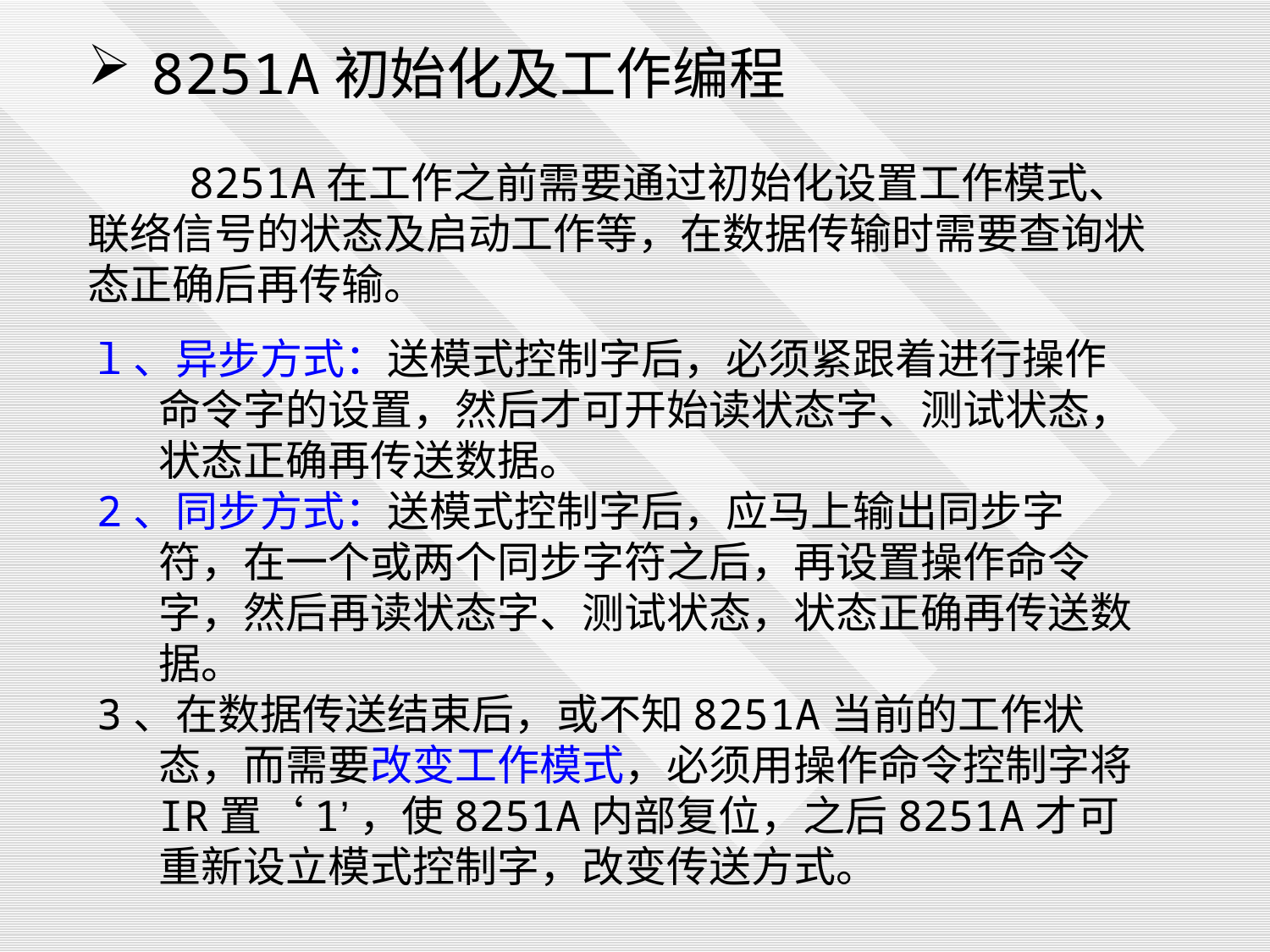

8251A初始化及工作编程

    8251A在工作之前需要通过初始化设置工作模式、联络信号的状态及启动工作等，在数据传输时需要查询状态正确后再传输。
l、异步方式：送模式控制字后，必须紧跟着进行操作命令字的设置，然后才可开始读状态字、测试状态，状态正确再传送数据。
2、同步方式：送模式控制字后，应马上输出同步字符，在一个或两个同步字符之后，再设置操作命令字，然后再读状态字、测试状态，状态正确再传送数据。
3、在数据传送结束后，或不知8251A当前的工作状态，而需要改变工作模式，必须用操作命令控制字将IR置‘1’，使8251A内部复位，之后8251A才可重新设立模式控制字，改变传送方式。